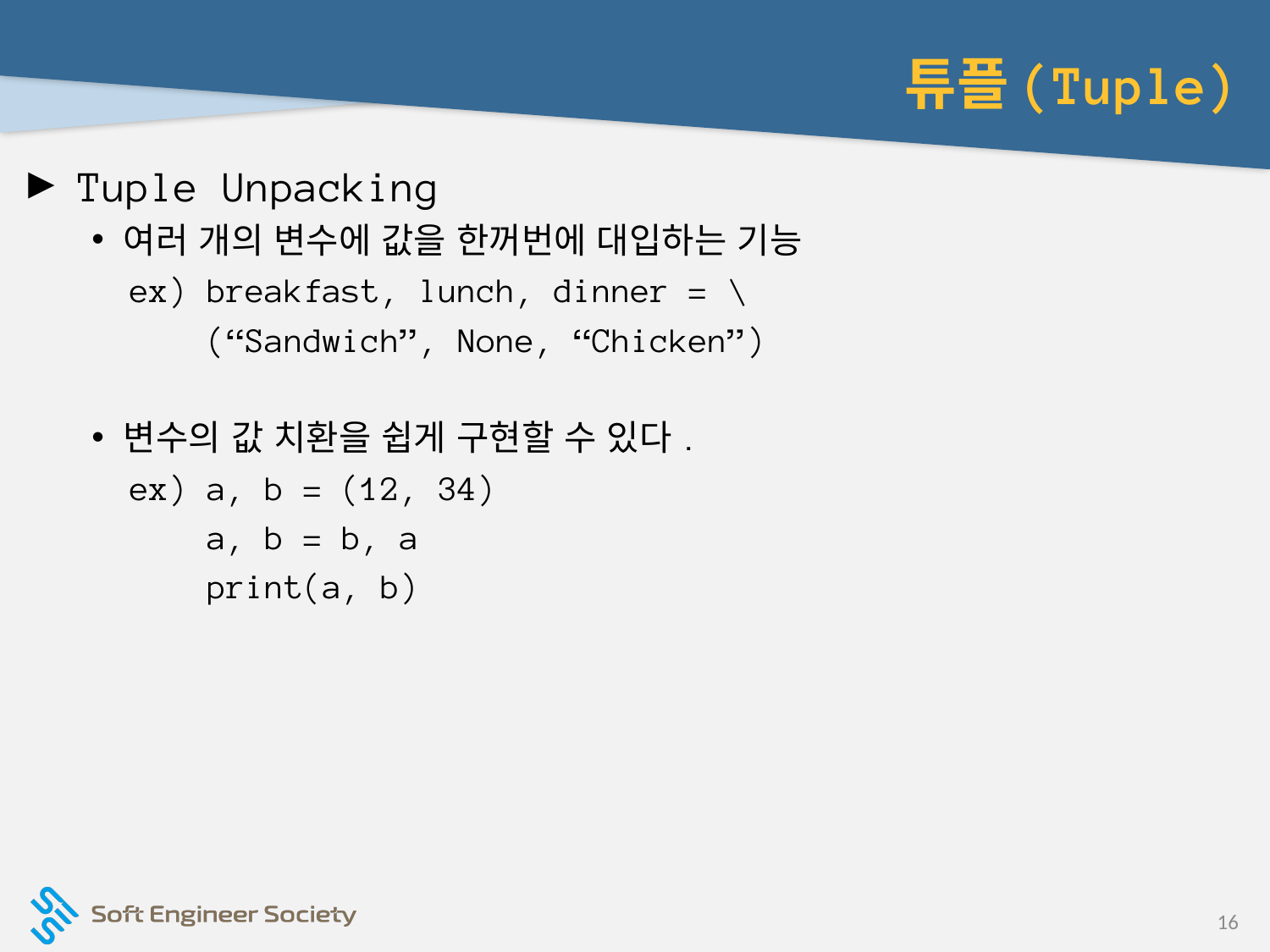

# 튜플(Tuple)
Tuple Unpacking
여러 개의 변수에 값을 한꺼번에 대입하는 기능
  ex) breakfast, lunch, dinner = \
      (“Sandwich”, None, “Chicken”)

변수의 값 치환을 쉽게 구현할 수 있다.
  ex) a, b = (12, 34)
      a, b = b, a
      print(a, b)
16